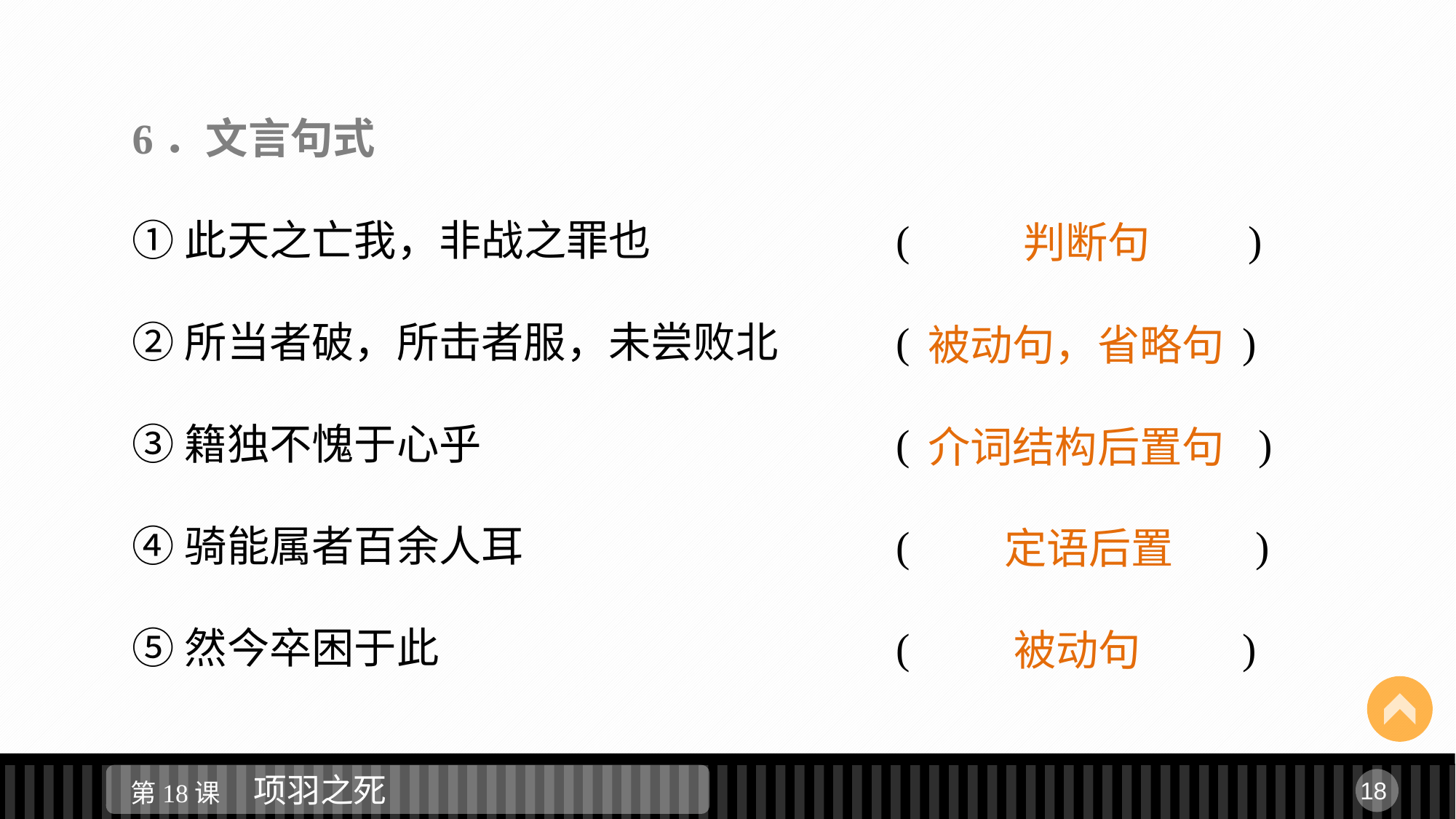

6．文言句式
①此天之亡我，非战之罪也			(              　　　　)
②所当者破，所击者服，未尝败北		(　　　　               )
③籍独不愧于心乎				(               　　　　)
④骑能属者百余人耳				(            　　　　   )
⑤然今卒困于此					(　　　               　)
         判断句
被动句，省略句
介词结构后置句
       定语后置
        被动句